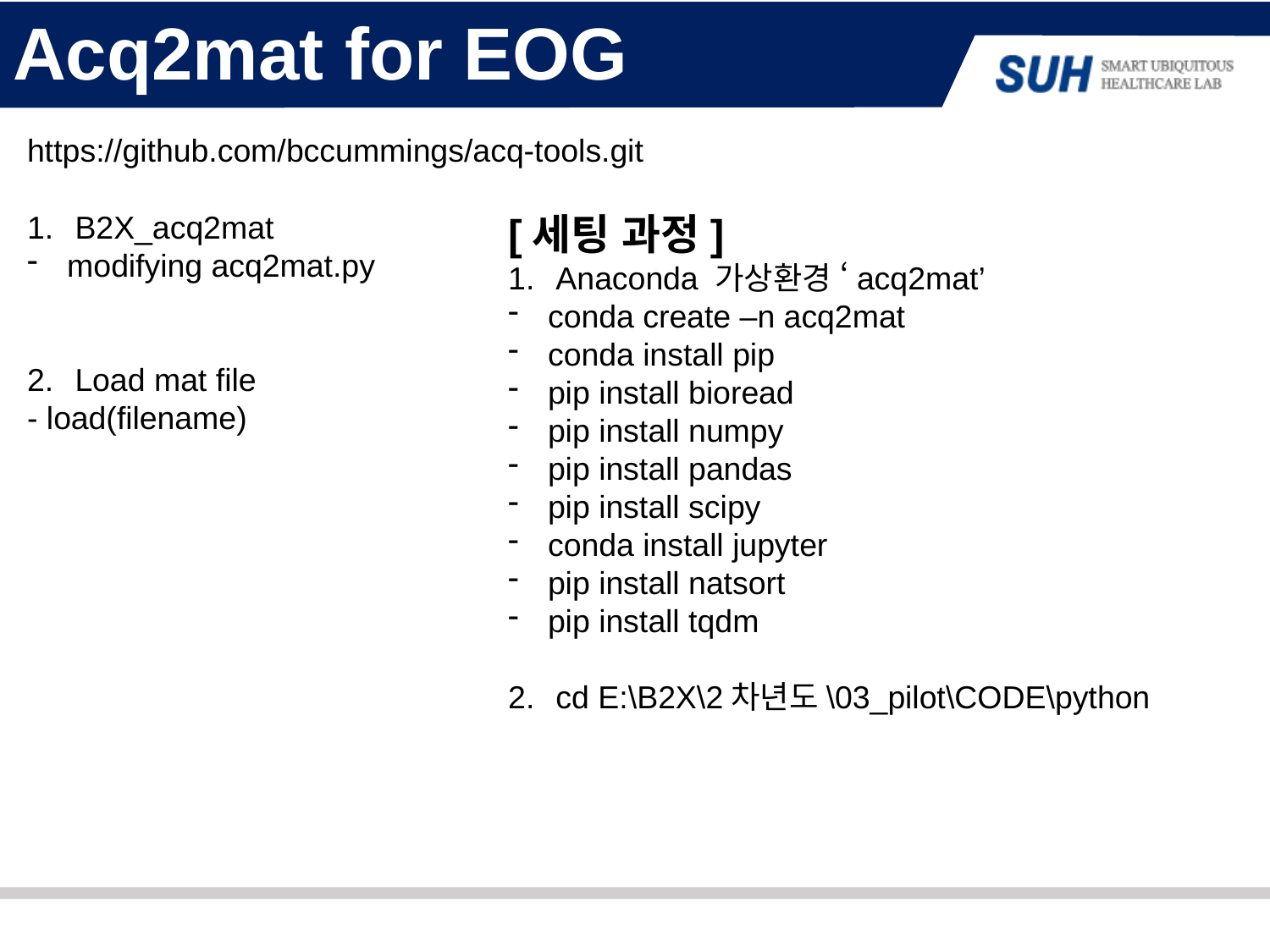

Acq2mat for EOG
https://github.com/bccummings/acq-tools.git
B2X_acq2mat
modifying acq2mat.py

Load mat file
- load(filename)
[세팅 과정]
Anaconda 가상환경 ‘acq2mat’
conda create –n acq2mat
conda install pip
pip install bioread
pip install numpy
pip install pandas
pip install scipy
conda install jupyter
pip install natsort
pip install tqdm

cd E:\B2X\2차년도\03_pilot\CODE\python